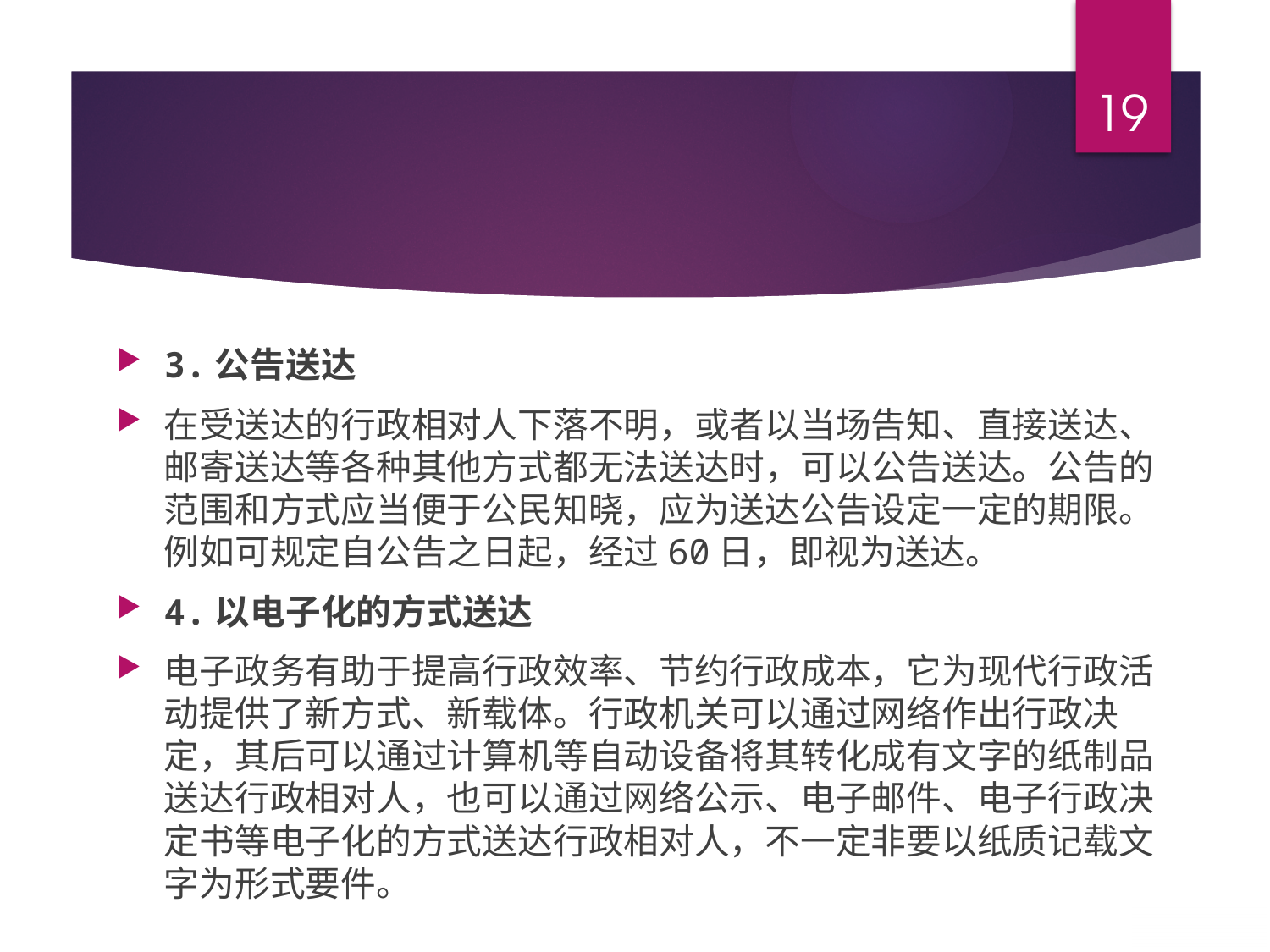

19
#
3.公告送达
在受送达的行政相对人下落不明，或者以当场告知、直接送达、邮寄送达等各种其他方式都无法送达时，可以公告送达。公告的范围和方式应当便于公民知晓，应为送达公告设定一定的期限。例如可规定自公告之日起，经过60日，即视为送达。
4.以电子化的方式送达
电子政务有助于提高行政效率、节约行政成本，它为现代行政活动提供了新方式、新载体。行政机关可以通过网络作出行政决定，其后可以通过计算机等自动设备将其转化成有文字的纸制品送达行政相对人，也可以通过网络公示、电子邮件、电子行政决定书等电子化的方式送达行政相对人，不一定非要以纸质记载文字为形式要件。